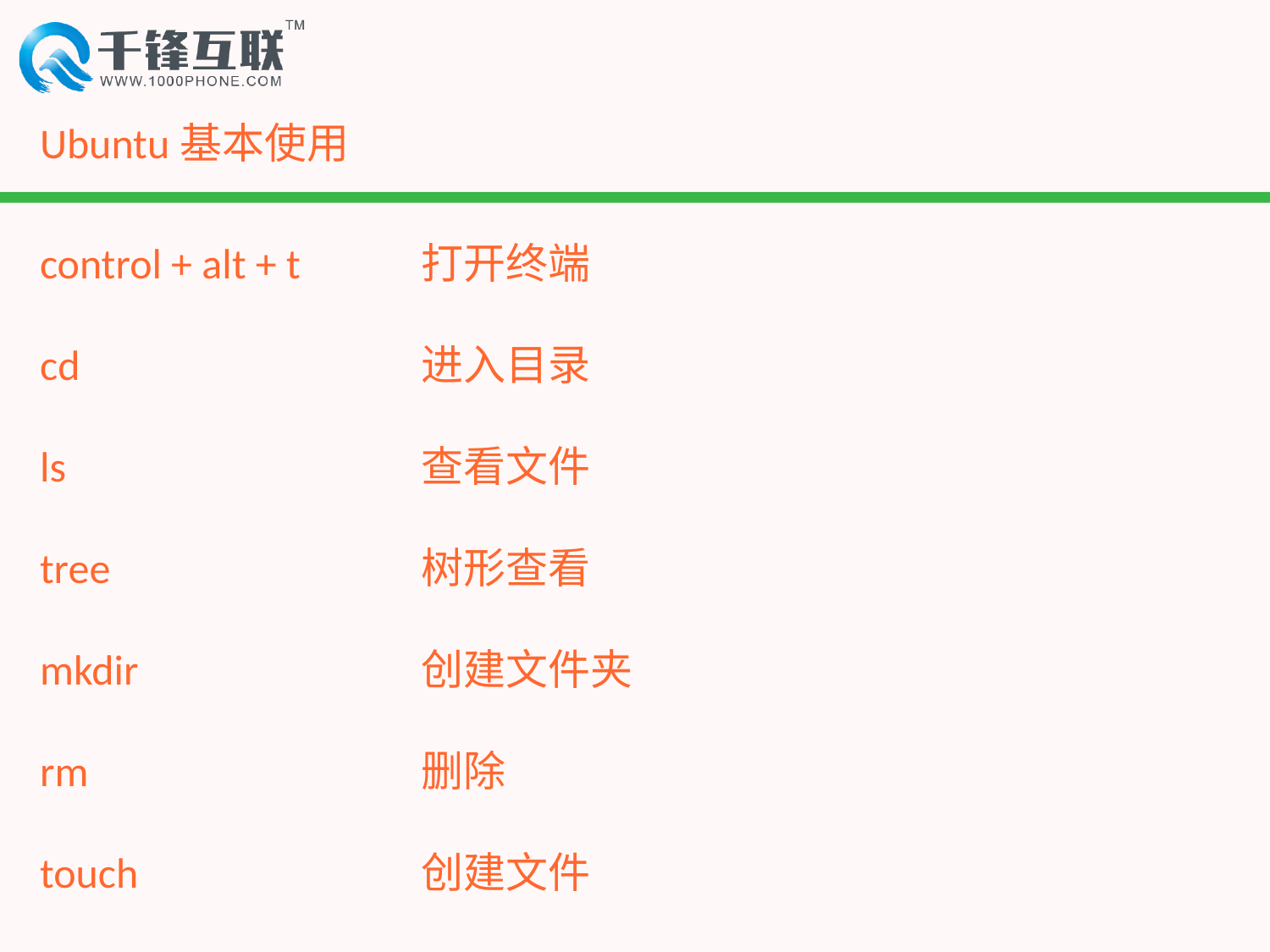

# Ubuntu基本使用
control + alt + t  	打开终端

cd 			进入目录

ls 			查看文件

tree 			树形查看

mkdir 			创建文件夹

rm			删除

touch			创建文件